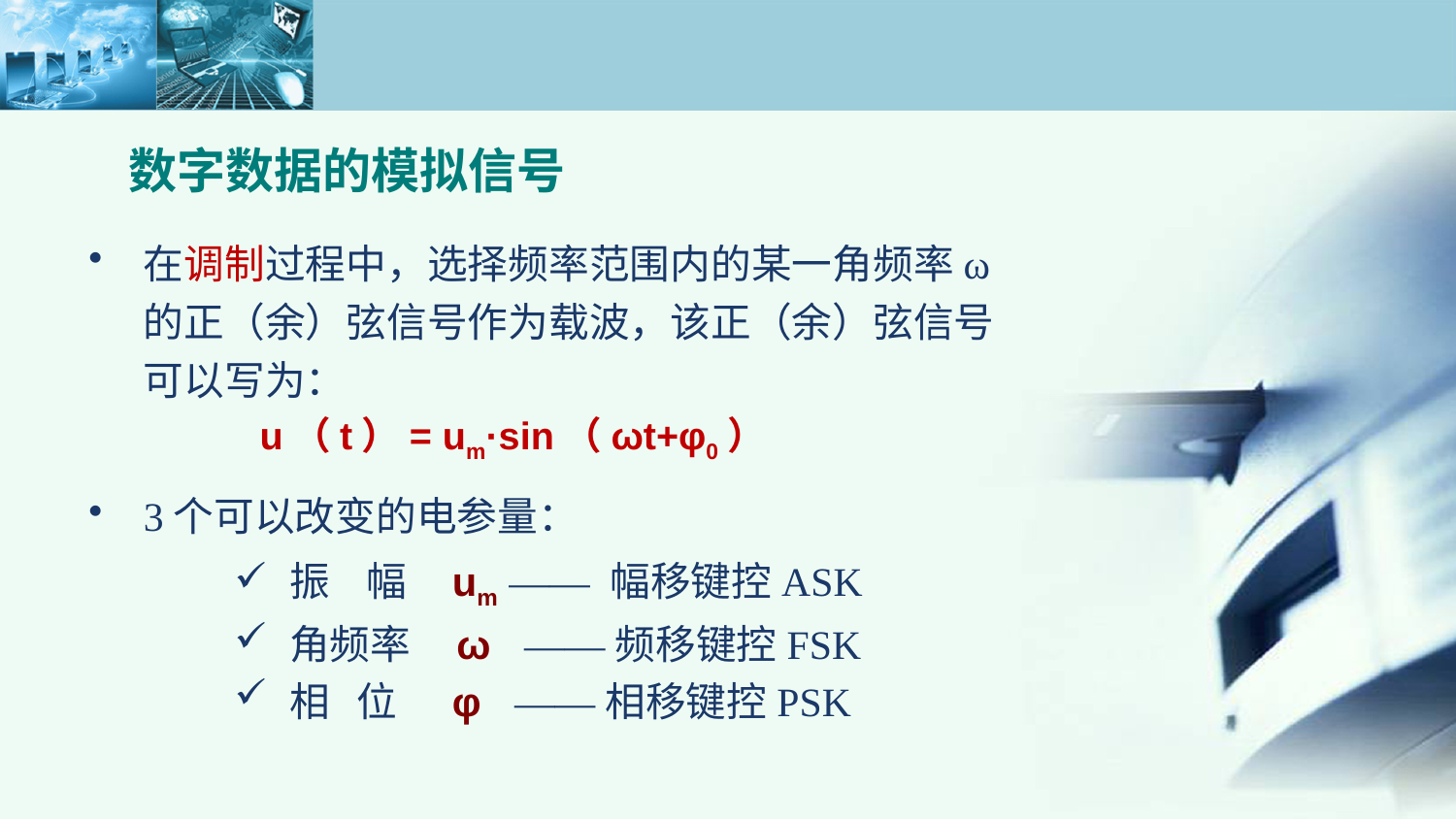

# 数字数据的模拟信号
在调制过程中，选择频率范围内的某一角频率ω的正（余）弦信号作为载波，该正（余）弦信号可以写为：
                u（t）= um·sin（ωt+φ0）

3个可以改变的电参量：
 振    幅    um —— 幅移键控ASK
 角频率    ω   ——频移键控FSK
 相   位     φ   ——相移键控PSK